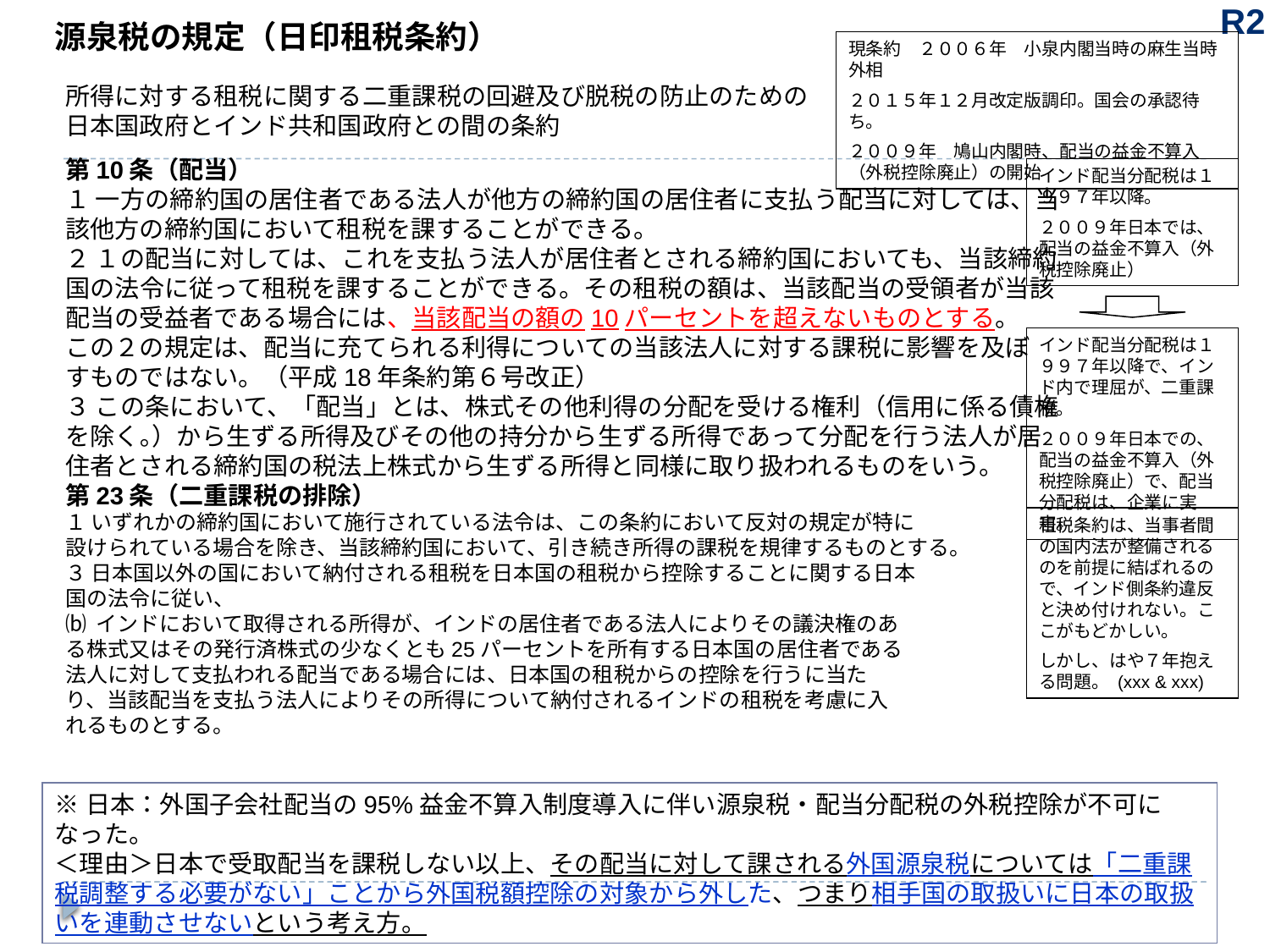

R2
源泉税の規定（日印租税条約）
現条約　２００６年　小泉内閣当時の麻生当時外相
２０１５年１２月改定版調印。国会の承認待ち。
２００９年　鳩山内閣時、配当の益金不算入（外税控除廃止）の開始
所得に対する租税に関する二重課税の回避及び脱税の防止のための
日本国政府とインド共和国政府との間の条約
第10条（配当）
１ 一方の締約国の居住者である法人が他方の締約国の居住者に支払う配当に対しては、当
該他方の締約国において租税を課することができる。
２ １の配当に対しては、これを支払う法人が居住者とされる締約国においても、当該締約
国の法令に従って租税を課することができる。その租税の額は、当該配当の受領者が当該
配当の受益者である場合には、当該配当の額の10パーセントを超えないものとする。
この２の規定は、配当に充てられる利得についての当該法人に対する課税に影響を及ぼ
すものではない。（平成18年条約第６号改正）
３ この条において、「配当」とは、株式その他利得の分配を受ける権利（信用に係る債権
を除く｡）から生ずる所得及びその他の持分から生ずる所得であって分配を行う法人が居
住者とされる締約国の税法上株式から生ずる所得と同様に取り扱われるものをいう。
第23条（二重課税の排除）
１ いずれかの締約国において施行されている法令は、この条約において反対の規定が特に
設けられている場合を除き、当該締約国において、引き続き所得の課税を規律するものとする。
３ 日本国以外の国において納付される租税を日本国の租税から控除することに関する日本
国の法令に従い、
⒝ インドにおいて取得される所得が、インドの居住者である法人によりその議決権のあ
る株式又はその発行済株式の少なくとも25パーセントを所有する日本国の居住者である
法人に対して支払われる配当である場合には、日本国の租税からの控除を行うに当た
り、当該配当を支払う法人によりその所得について納付されるインドの租税を考慮に入
れるものとする。
インド配当分配税は１９９７年以降。
２００９年日本では、配当の益金不算入（外税控除廃止）

インド配当分配税は１９９７年以降で、インド内で理屈が、二重課税。
２００９年日本での、配当の益金不算入（外税控除廃止）で、配当分配税は、企業に実害。
租税条約は、当事者間の国内法が整備されるのを前提に結ばれるので、インド側条約違反と決め付けれない。ここがもどかしい。
しかし、はや７年抱える問題。 (xxx & xxx)
※日本：外国子会社配当の95%益金不算入制度導入に伴い源泉税・配当分配税の外税控除が不可になった。
＜理由＞日本で受取配当を課税しない以上、その配当に対して課される外国源泉税については「二重課税調整する必要がない」ことから外国税額控除の対象から外した、つまり相手国の取扱いに日本の取扱いを連動させないという考え方。